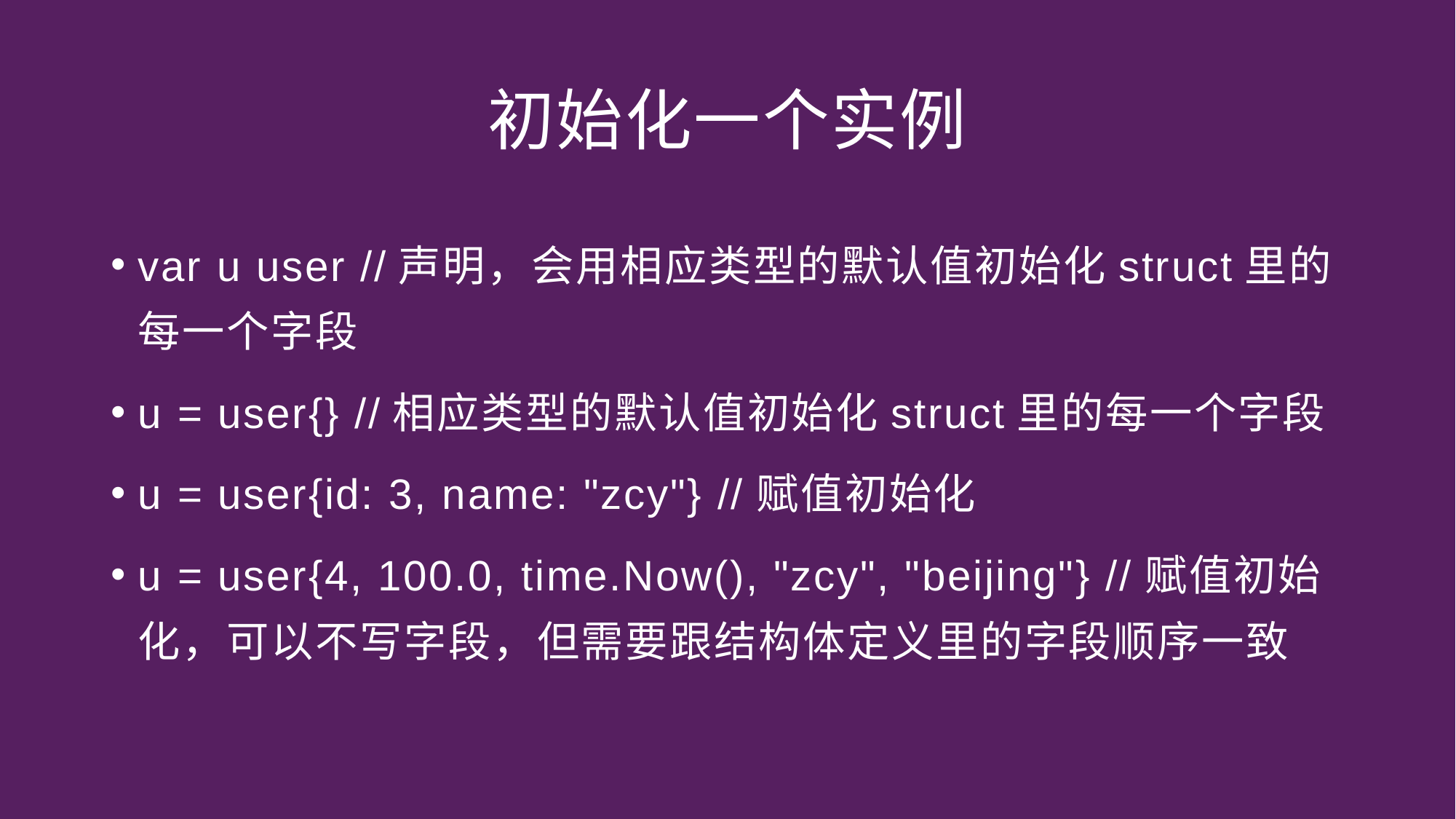

# 初始化一个实例
var u user //声明，会用相应类型的默认值初始化struct里的每一个字段
u = user{} //相应类型的默认值初始化struct里的每一个字段
u = user{id: 3, name: "zcy"} //赋值初始化
u = user{4, 100.0, time.Now(), "zcy", "beijing"} //赋值初始化，可以不写字段，但需要跟结构体定义里的字段顺序一致